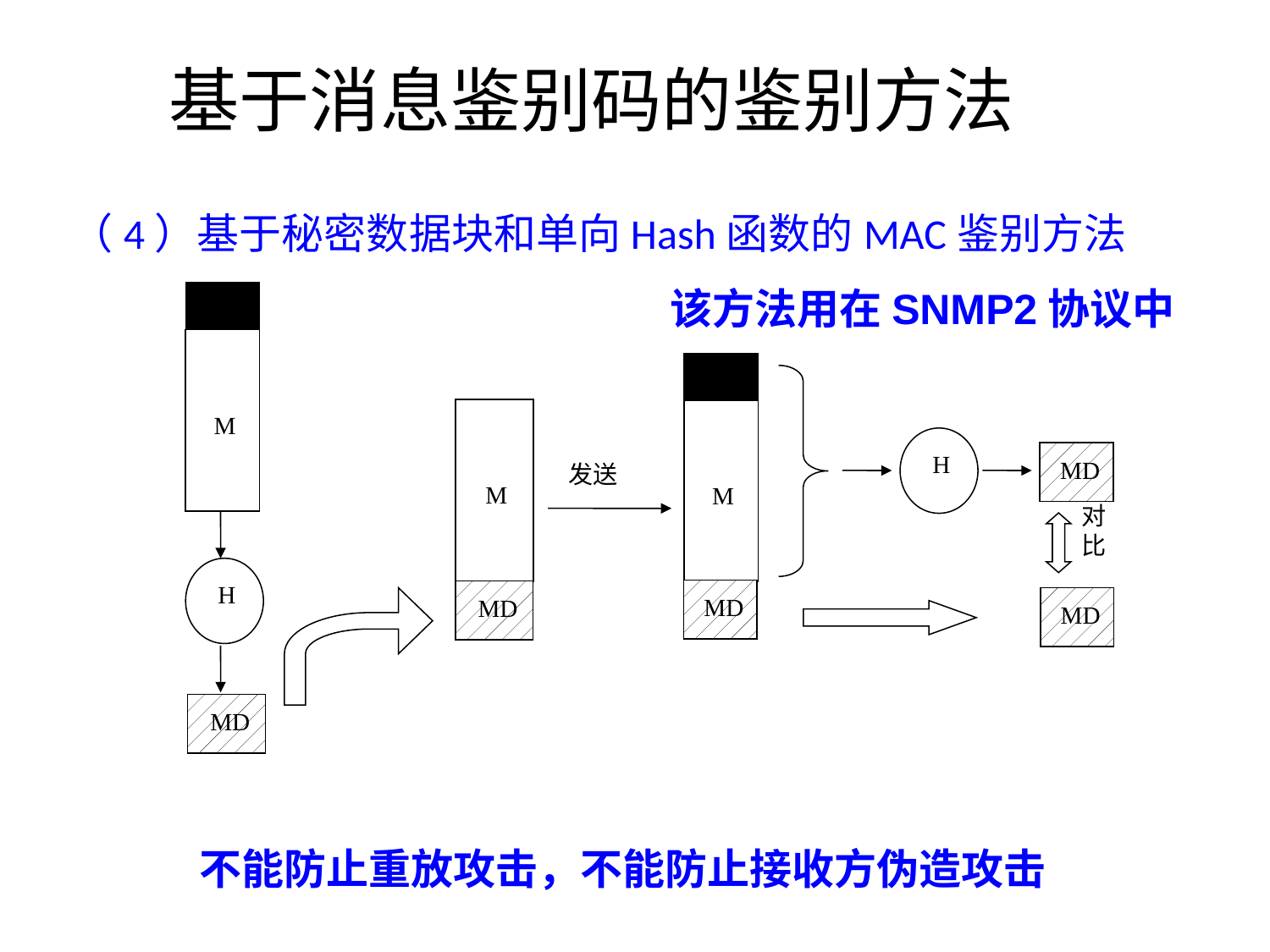

基于消息鉴别码的鉴别方法
（4）基于秘密数据块和单向Hash函数的MAC鉴别方法
该方法用在SNMP2协议中

M

H

MD

M

MD

M

H

MD

对比

MD

MD

发送

不能防止重放攻击，不能防止接收方伪造攻击